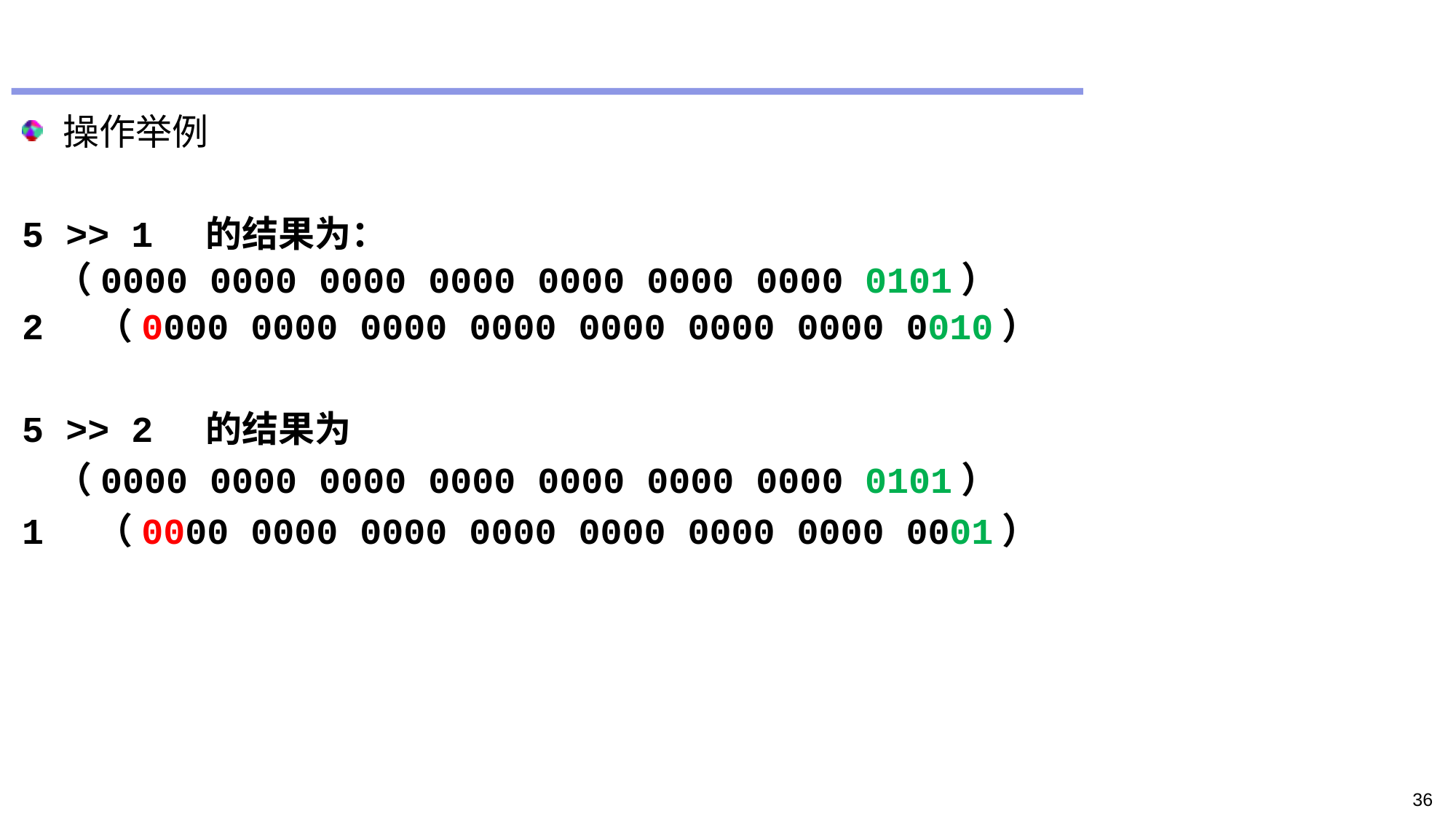

#
操作举例

5 >> 1  的结果为：
   （0000 0000 0000 0000 0000 0000 0000 0101）
2  （0000 0000 0000 0000 0000 0000 0000 0010）

5 >> 2  的结果为
   （0000 0000 0000 0000 0000 0000 0000 0101）
1  （0000 0000 0000 0000 0000 0000 0000 0001）

36